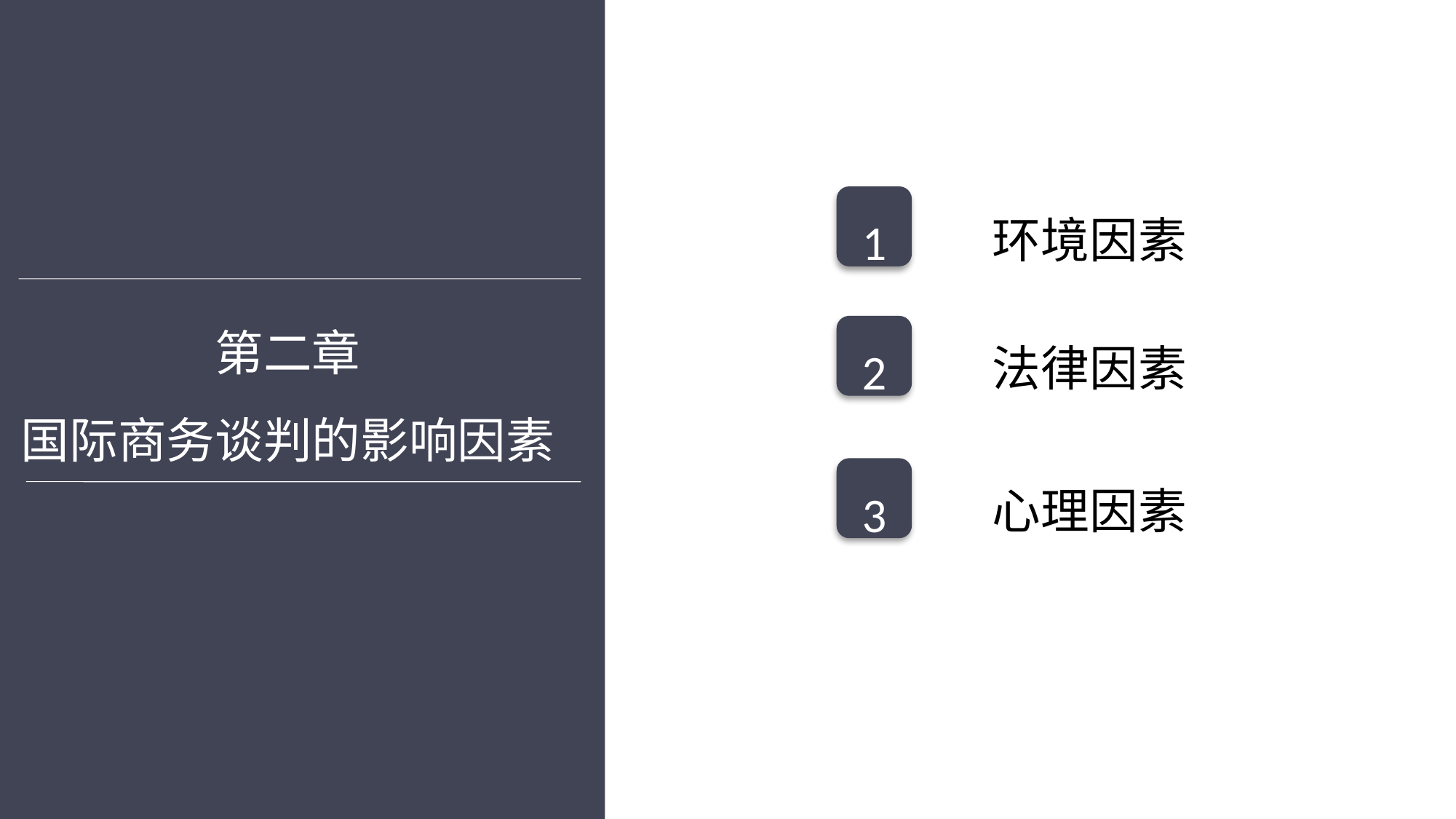

环境因素
1

第二章
国际商务谈判的影响因素
法律因素
2
心理因素
3